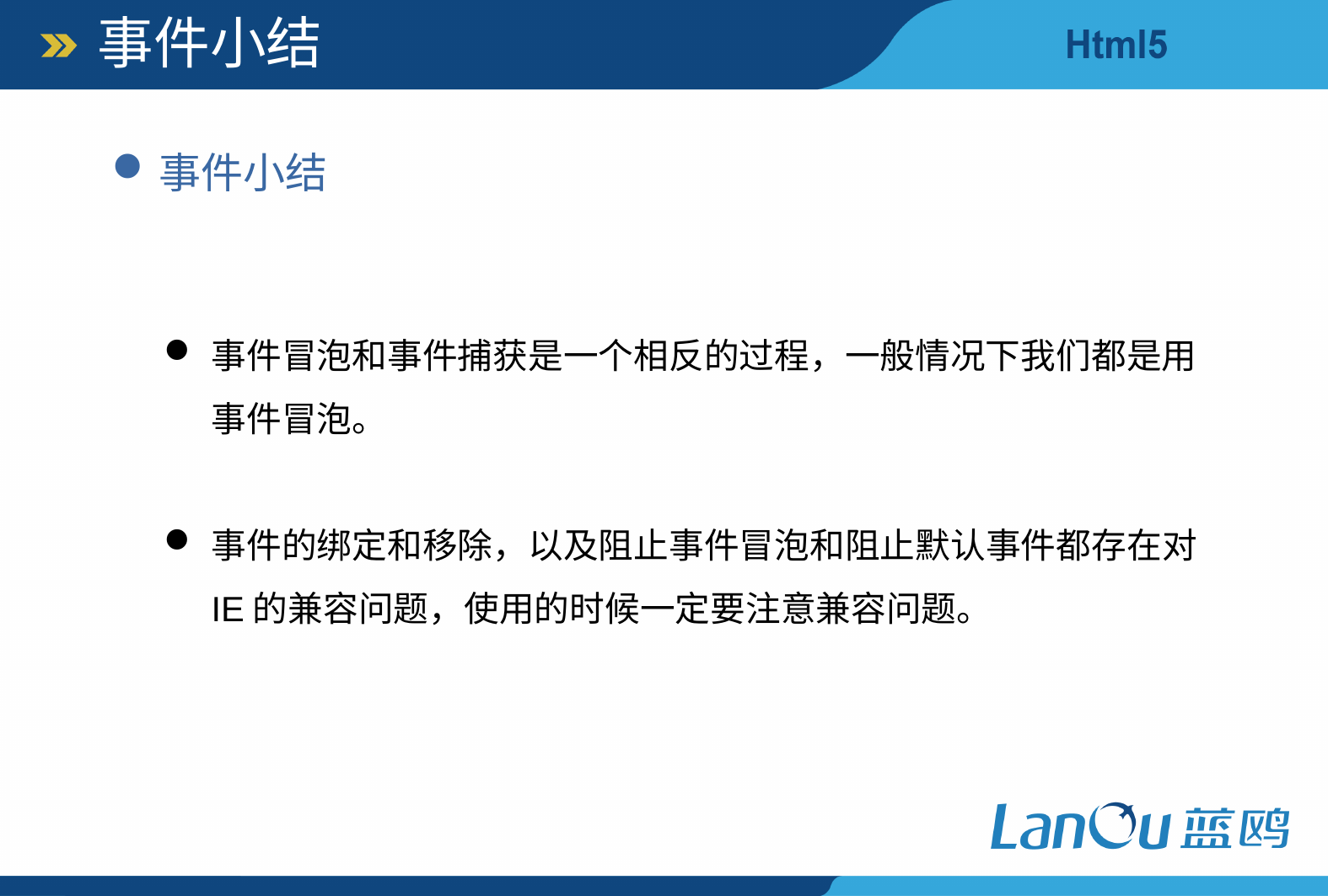

事件小结
事件小结
事件冒泡和事件捕获是一个相反的过程，一般情况下我们都是用事件冒泡。

事件的绑定和移除，以及阻止事件冒泡和阻止默认事件都存在对IE的兼容问题，使用的时候一定要注意兼容问题。